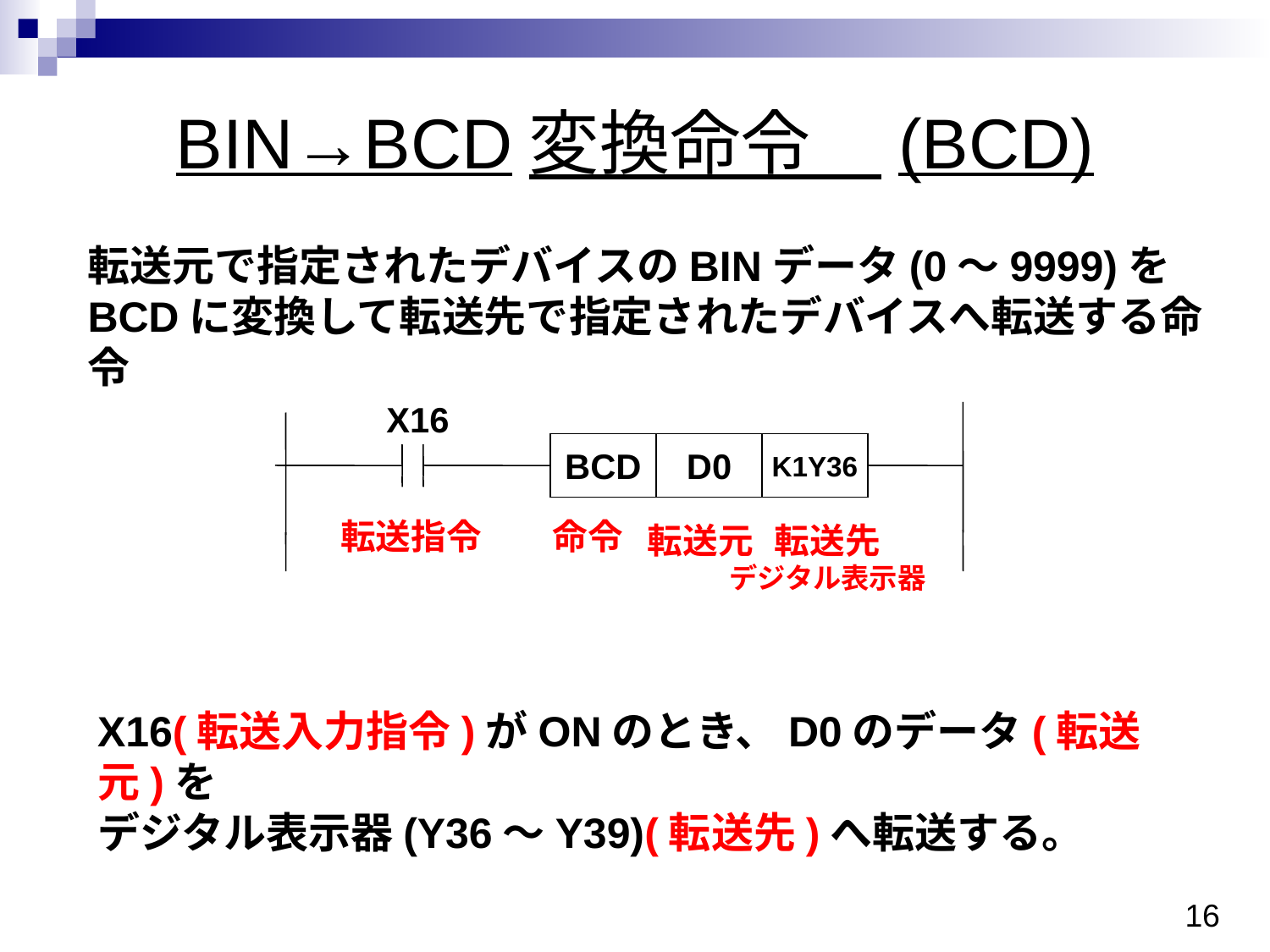

BIN→BCD変換命令　(BCD)
転送元で指定されたデバイスのBINデータ(0～9999)をBCDに変換して転送先で指定されたデバイスへ転送する命令
X16

BCD
D0
K1Y36

転送指令
命令
転送元

転送先
デジタル表示器
X16(転送入力指令)がONのとき、D0のデータ(転送元)を
デジタル表示器(Y36～Y39)(転送先)へ転送する。
16